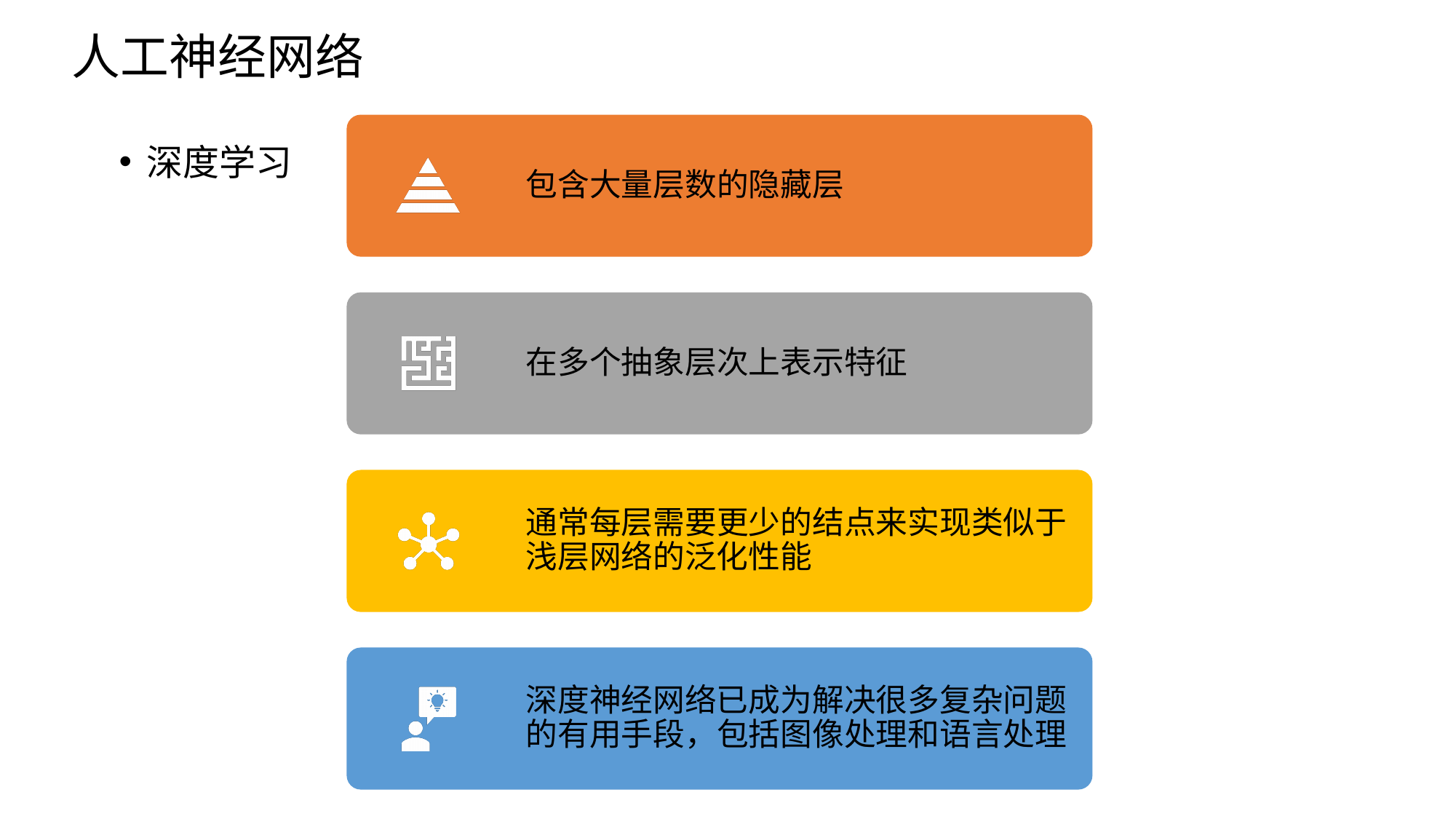

# 人工神经网络

深度学习

包含大量层数的隐藏层
在多个抽象层次上表示特征
通常每层需要更少的结点来实现类似于浅层网络的泛化性能
深度神经网络已成为解决很多复杂问题的有用手段，包括图像处理和语言处理